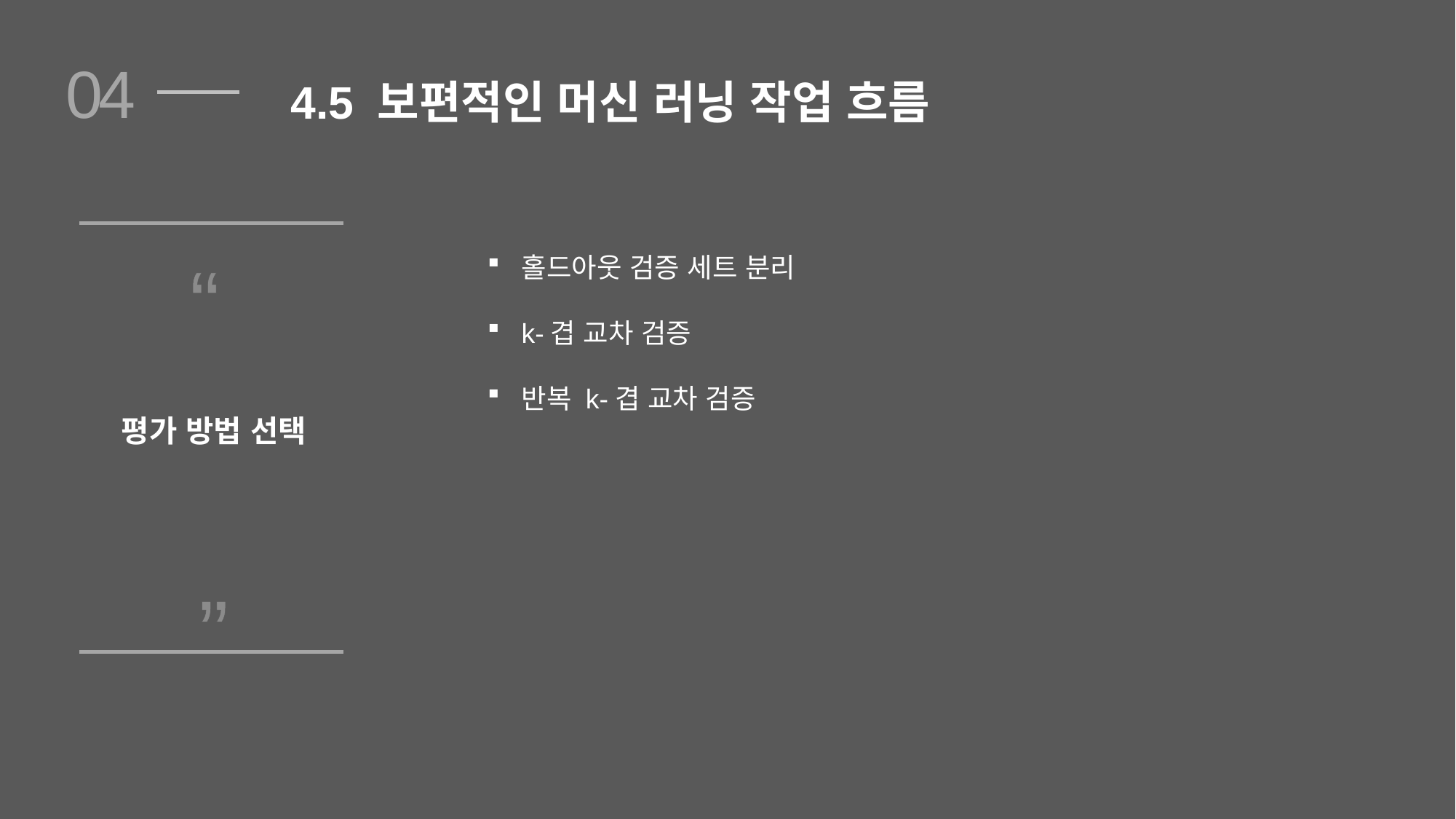

04
4.5 보편적인 머신 러닝 작업 흐름
“
홀드아웃 검증 세트 분리

k-겹 교차 검증

반복 k-겹 교차 검증
평가 방법 선택
”